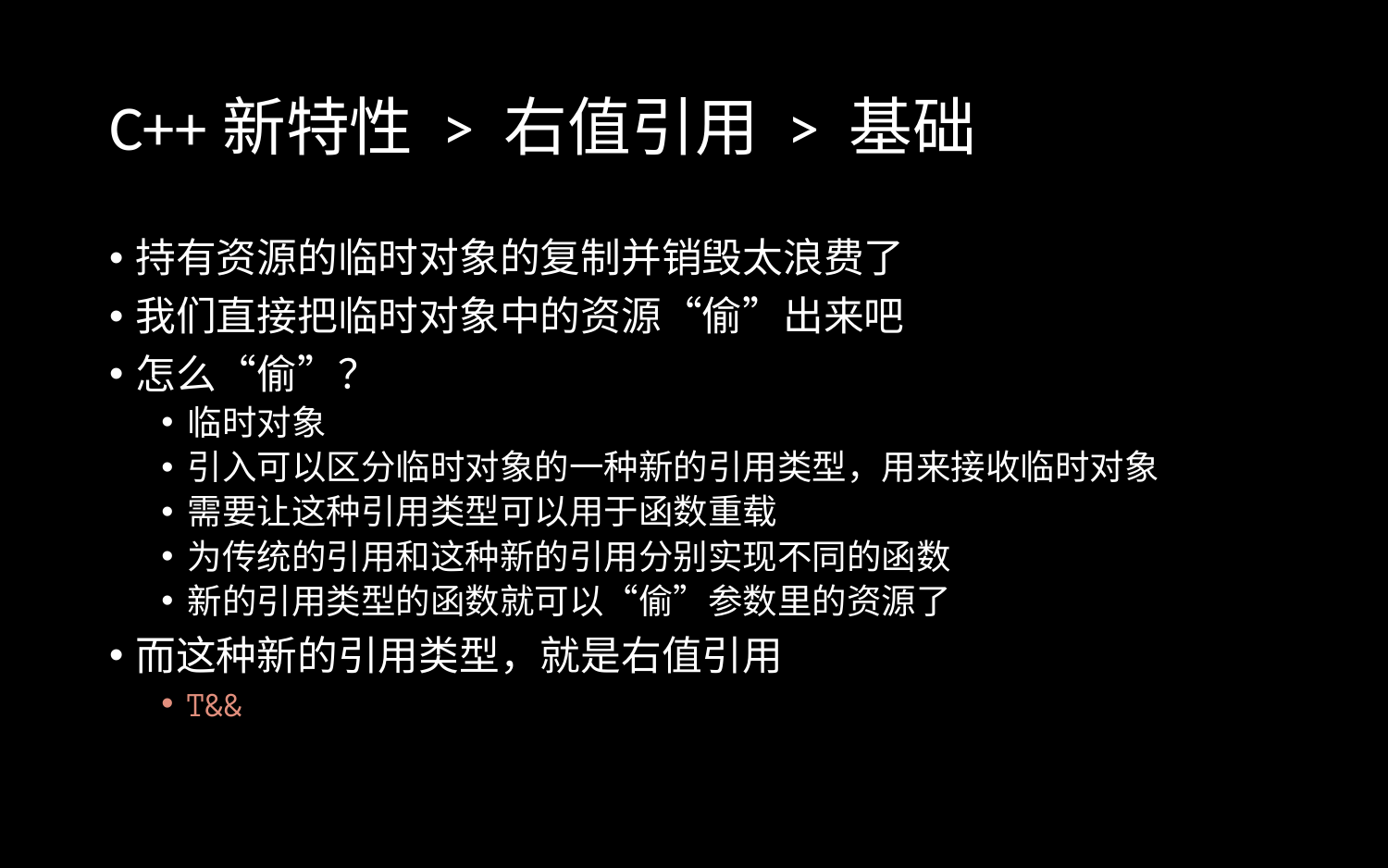

# C++新特性 > 右值引用 > 基础
持有资源的临时对象的复制并销毁太浪费了
我们直接把临时对象中的资源“偷”出来吧
怎么“偷”？
临时对象
引入可以区分临时对象的一种新的引用类型，用来接收临时对象
需要让这种引用类型可以用于函数重载
为传统的引用和这种新的引用分别实现不同的函数
新的引用类型的函数就可以“偷”参数里的资源了
而这种新的引用类型，就是右值引用
T&&